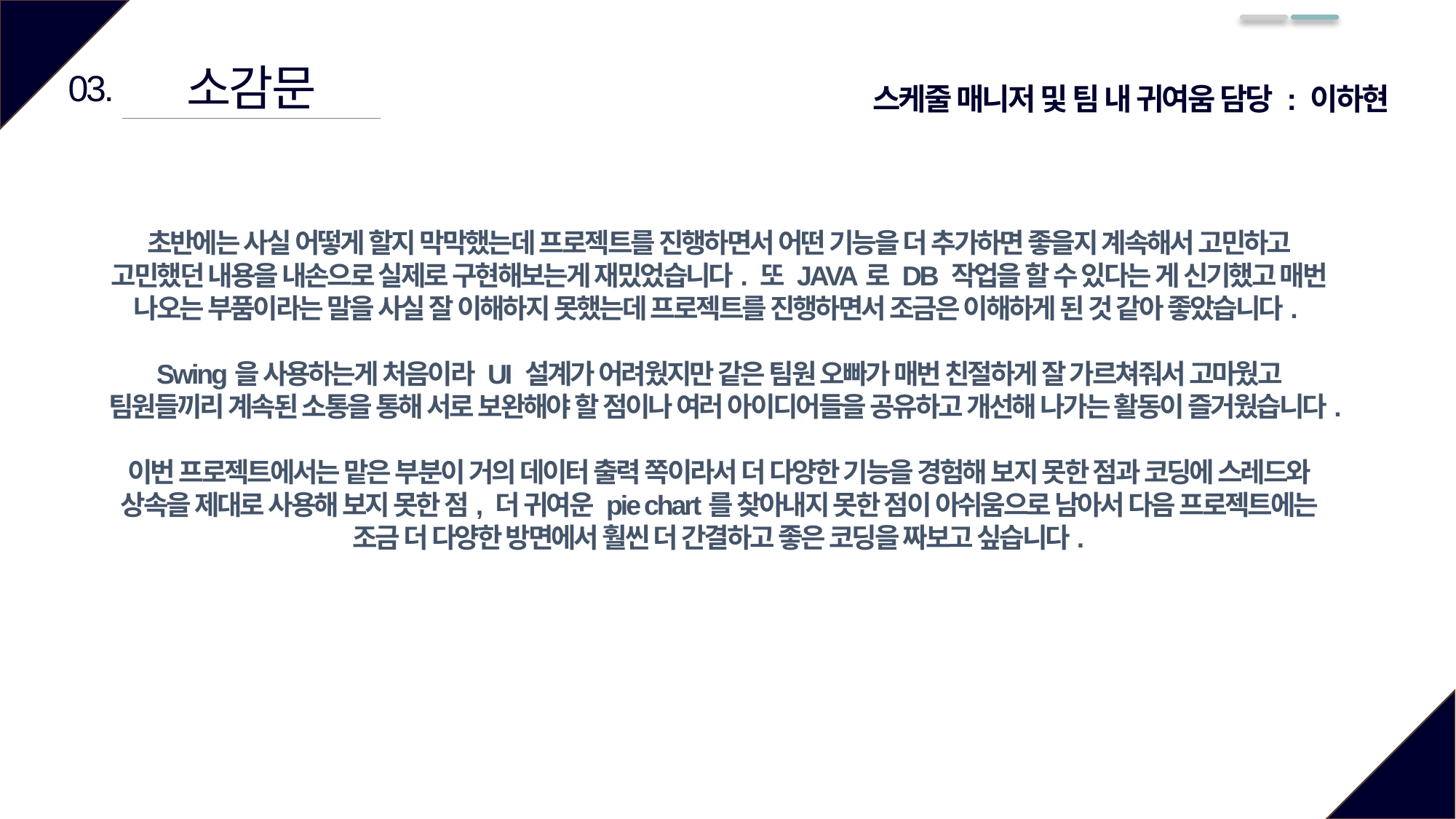

소감문
03.
스케줄 매니저 및 팀 내 귀여움 담당 : 이하현

초반에는 사실 어떻게 할지 막막했는데 프로젝트를 진행하면서 어떤 기능을 더 추가하면 좋을지 계속해서 고민하고 고민했던 내용을 내손으로 실제로 구현해보는게 재밌었습니다. 또 JAVA로 DB 작업을 할 수 있다는 게 신기했고 매번 나오는 부품이라는 말을 사실 잘 이해하지 못했는데 프로젝트를 진행하면서 조금은 이해하게 된 것 같아 좋았습니다.

Swing을 사용하는게 처음이라 UI 설계가 어려웠지만 같은 팀원 오빠가 매번 친절하게 잘 가르쳐줘서 고마웠고 팀원들끼리 계속된 소통을 통해 서로 보완해야 할 점이나 여러 아이디어들을 공유하고 개선해 나가는 활동이 즐거웠습니다.

이번 프로젝트에서는 맡은 부분이 거의 데이터 출력 쪽이라서 더 다양한 기능을 경험해 보지 못한 점과 코딩에 스레드와 상속을 제대로 사용해 보지 못한 점, 더 귀여운 pie chart를 찾아내지 못한 점이 아쉬움으로 남아서 다음 프로젝트에는 조금 더 다양한 방면에서 훨씬 더 간결하고 좋은 코딩을 짜보고 싶습니다.